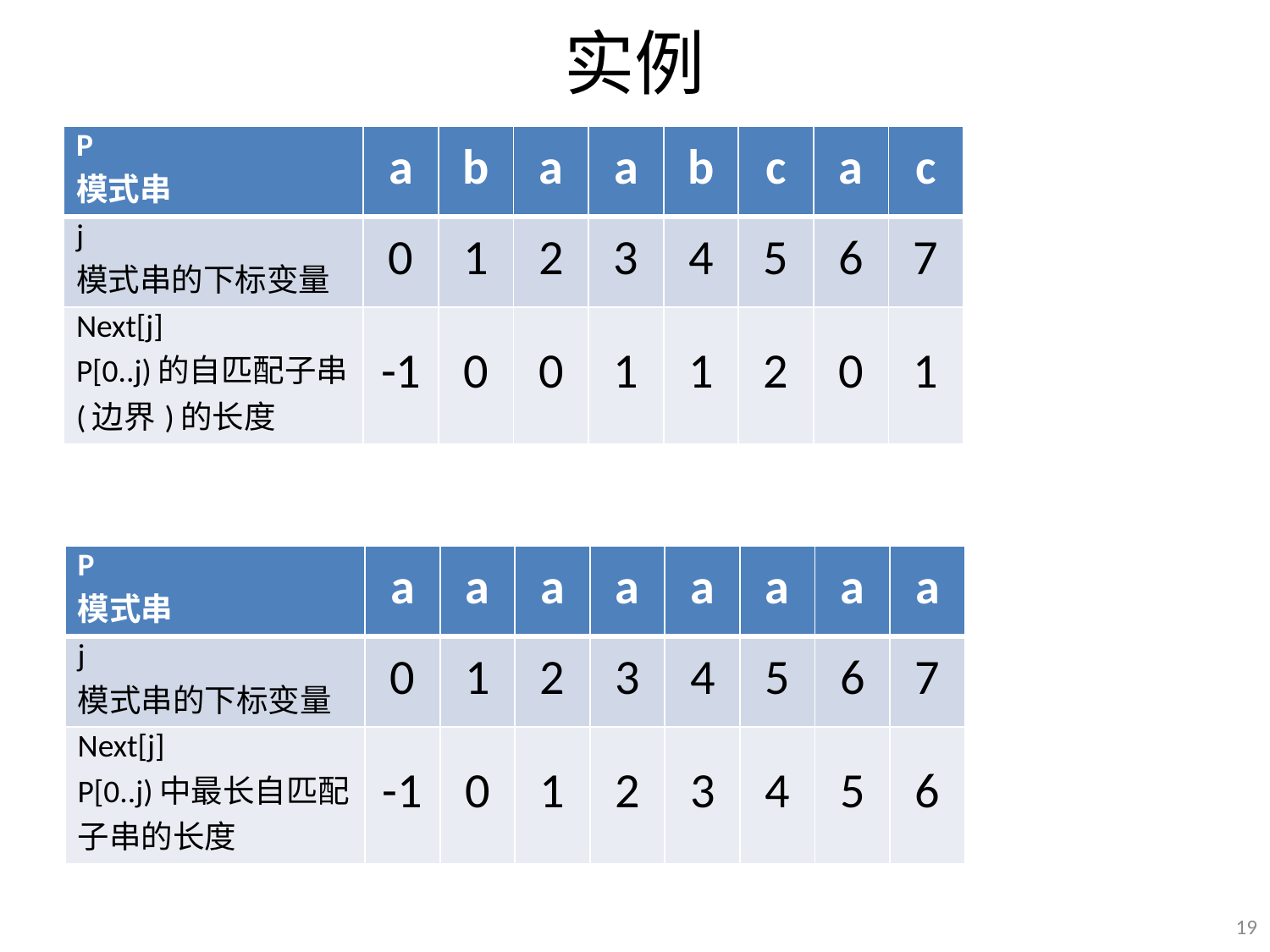

# 实例
| P 模式串 | a | b | a | a | b | c | a | c |
| --- | --- | --- | --- | --- | --- | --- | --- | --- |
| j 模式串的下标变量 | 0 | 1 | 2 | 3 | 4 | 5 | 6 | 7 |
| Next[j] P[0..j)的自匹配子串(边界)的长度 | -1 | 0 | 0 | 1 | 1 | 2 | 0 | 1 |
| P 模式串 | a | a | a | a | a | a | a | a |
| --- | --- | --- | --- | --- | --- | --- | --- | --- |
| j 模式串的下标变量 | 0 | 1 | 2 | 3 | 4 | 5 | 6 | 7 |
| Next[j] P[0..j)中最长自匹配子串的长度 | -1 | 0 | 1 | 2 | 3 | 4 | 5 | 6 |
19